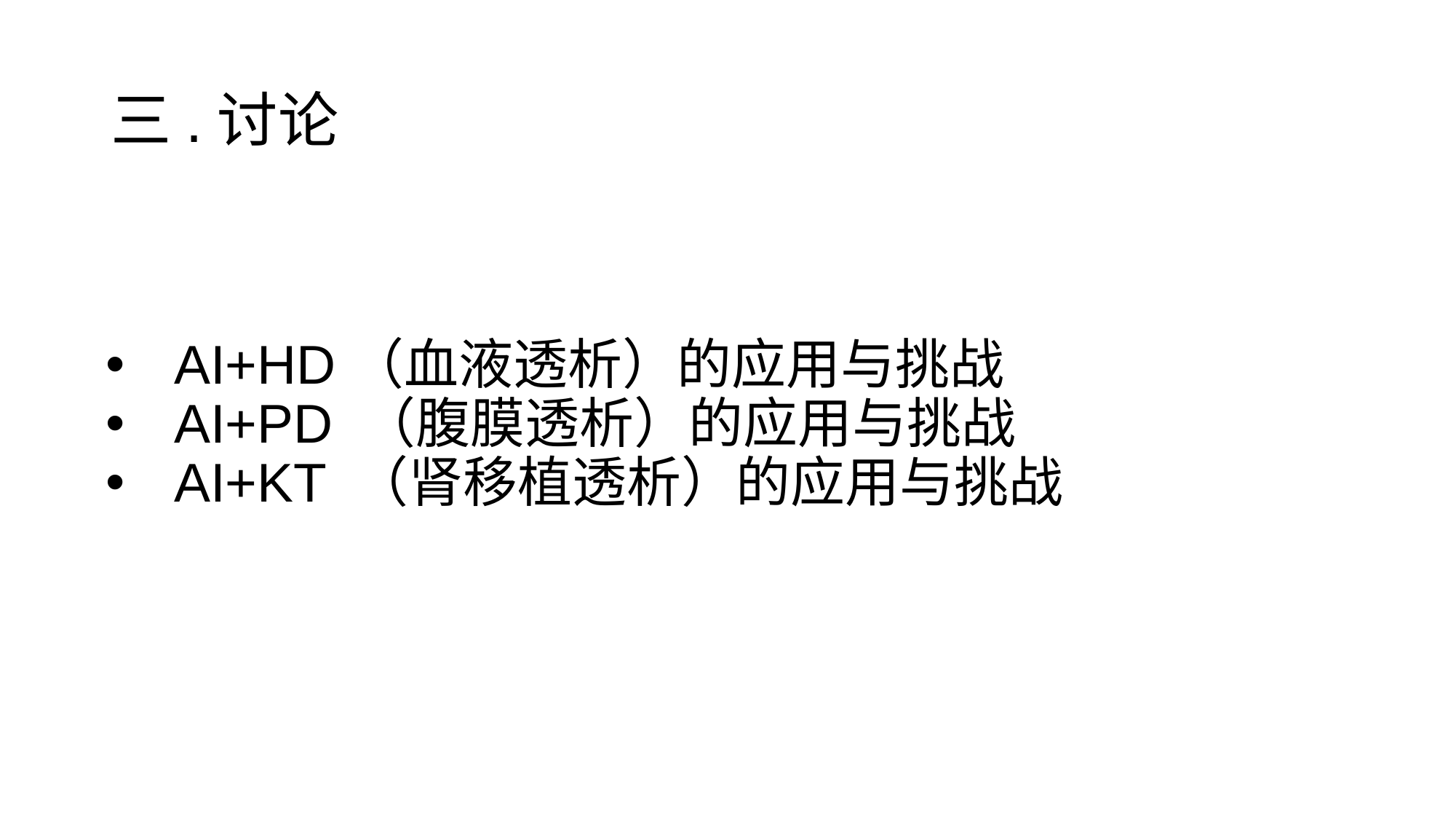

# 三.讨论
AI+HD（血液透析）的应用与挑战
AI+PD （腹膜透析）的应用与挑战
AI+KT （肾移植透析）的应用与挑战